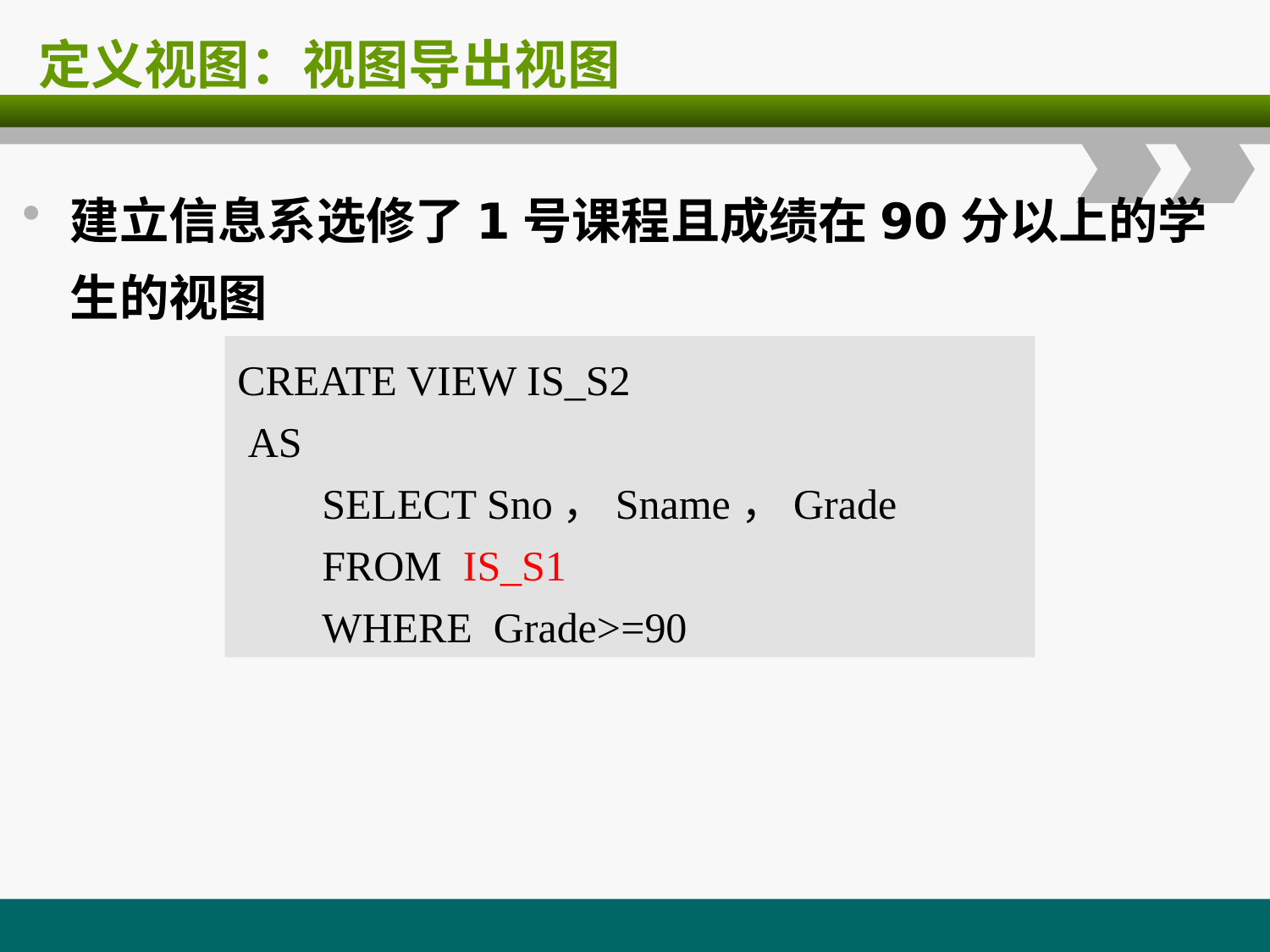

# 定义视图：视图导出视图
建立信息系选修了1号课程且成绩在90分以上的学生的视图
CREATE VIEW IS_S2
 AS
        SELECT Sno，Sname，Grade
        FROM  IS_S1
        WHERE  Grade>=90